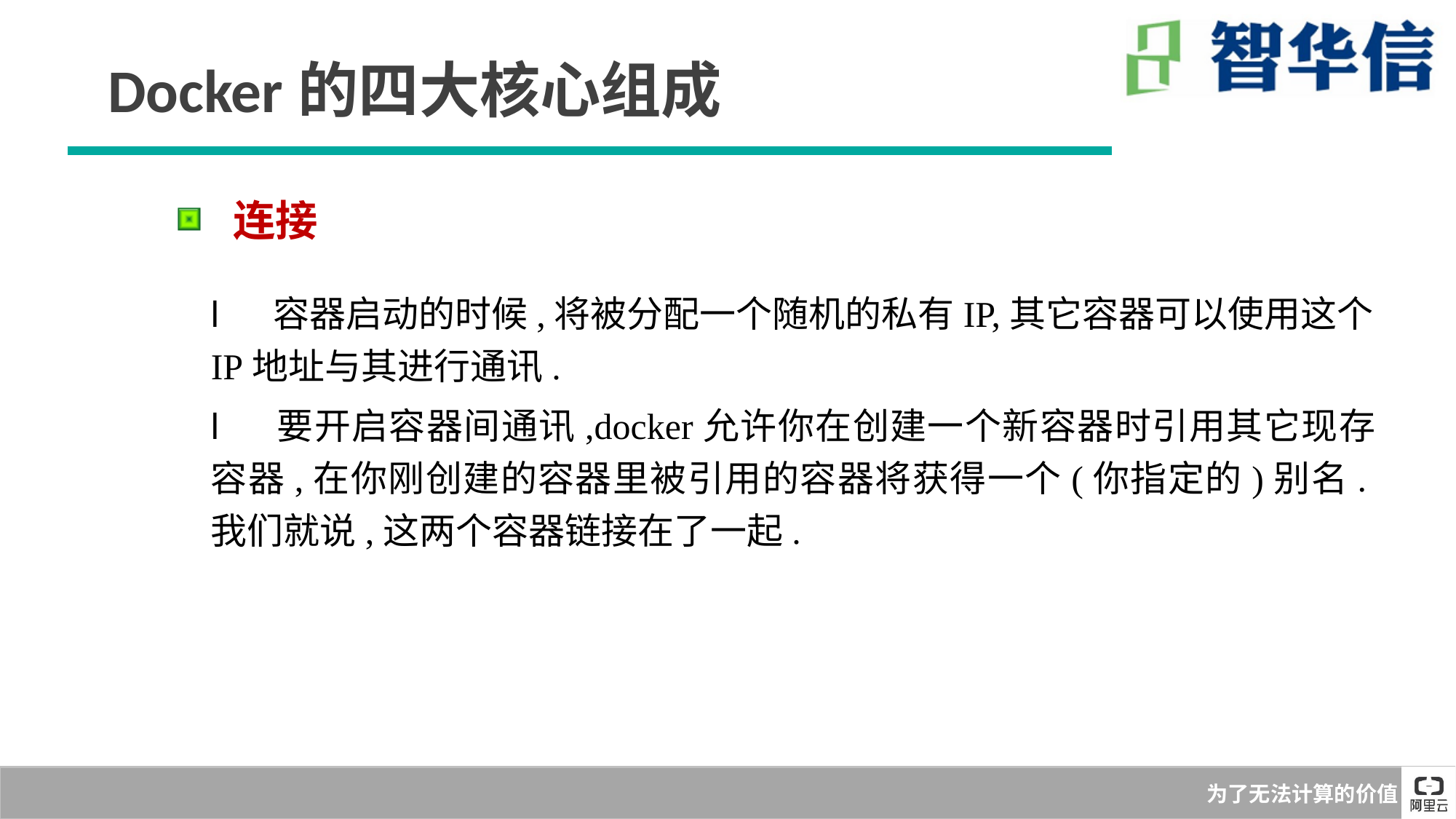

Docker的四大核心组成
  连接
l     容器启动的时候,将被分配一个随机的私有IP,其它容器可以使用这个IP地址与其进行通讯.
l     要开启容器间通讯,docker允许你在创建一个新容器时引用其它现存容器,在你刚创建的容器里被引用的容器将获得一个(你指定的)别名.我们就说,这两个容器链接在了一起.